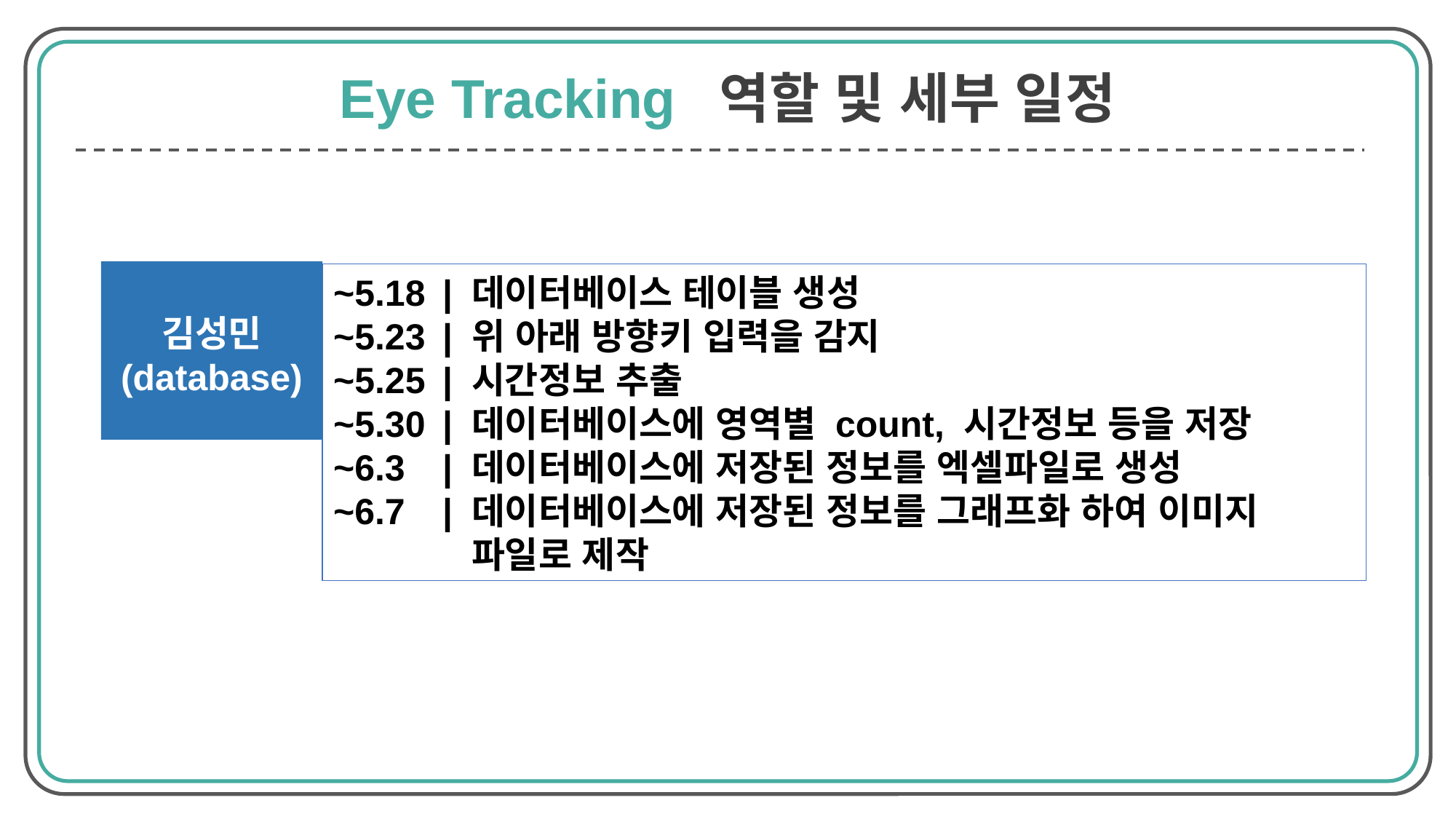

Eye Tracking  역할 및 세부 일정

김성민
(database)

~5.18	| 데이터베이스 테이블 생성
~5.23	| 위 아래 방향키 입력을 감지
~5.25	| 시간정보 추출
~5.30	| 데이터베이스에 영역별 count, 시간정보 등을 저장
~6.3	| 데이터베이스에 저장된 정보를 엑셀파일로 생성
~6.7	| 데이터베이스에 저장된 정보를 그래프화 하여 이미지
	  파일로 제작